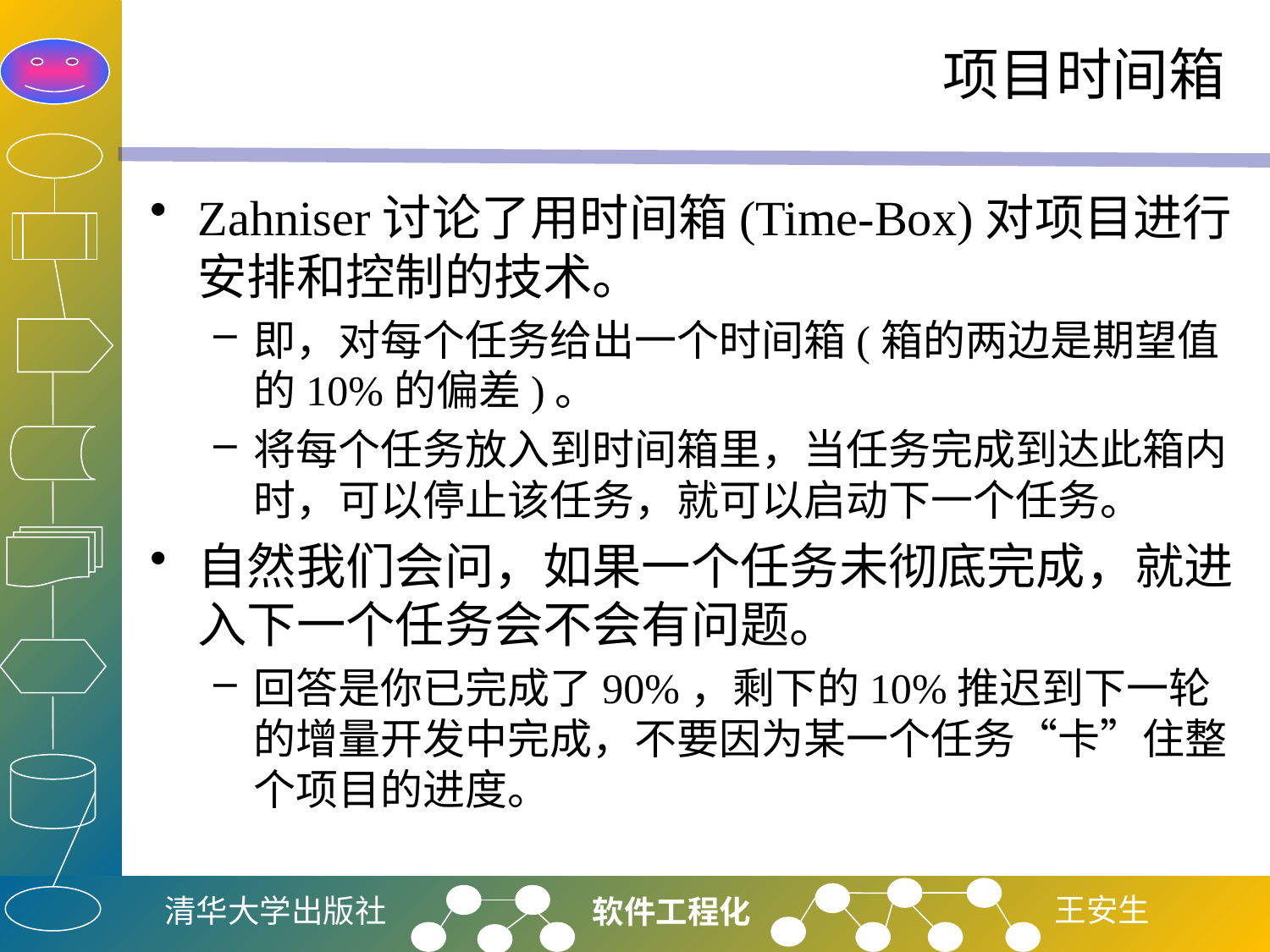

# 项目时间箱
Zahniser讨论了用时间箱(Time-Box)对项目进行安排和控制的技术。
即，对每个任务给出一个时间箱(箱的两边是期望值的10%的偏差)。
将每个任务放入到时间箱里，当任务完成到达此箱内时，可以停止该任务，就可以启动下一个任务。
自然我们会问，如果一个任务未彻底完成，就进入下一个任务会不会有问题。
回答是你已完成了90%，剩下的10%推迟到下一轮的增量开发中完成，不要因为某一个任务“卡”住整个项目的进度。